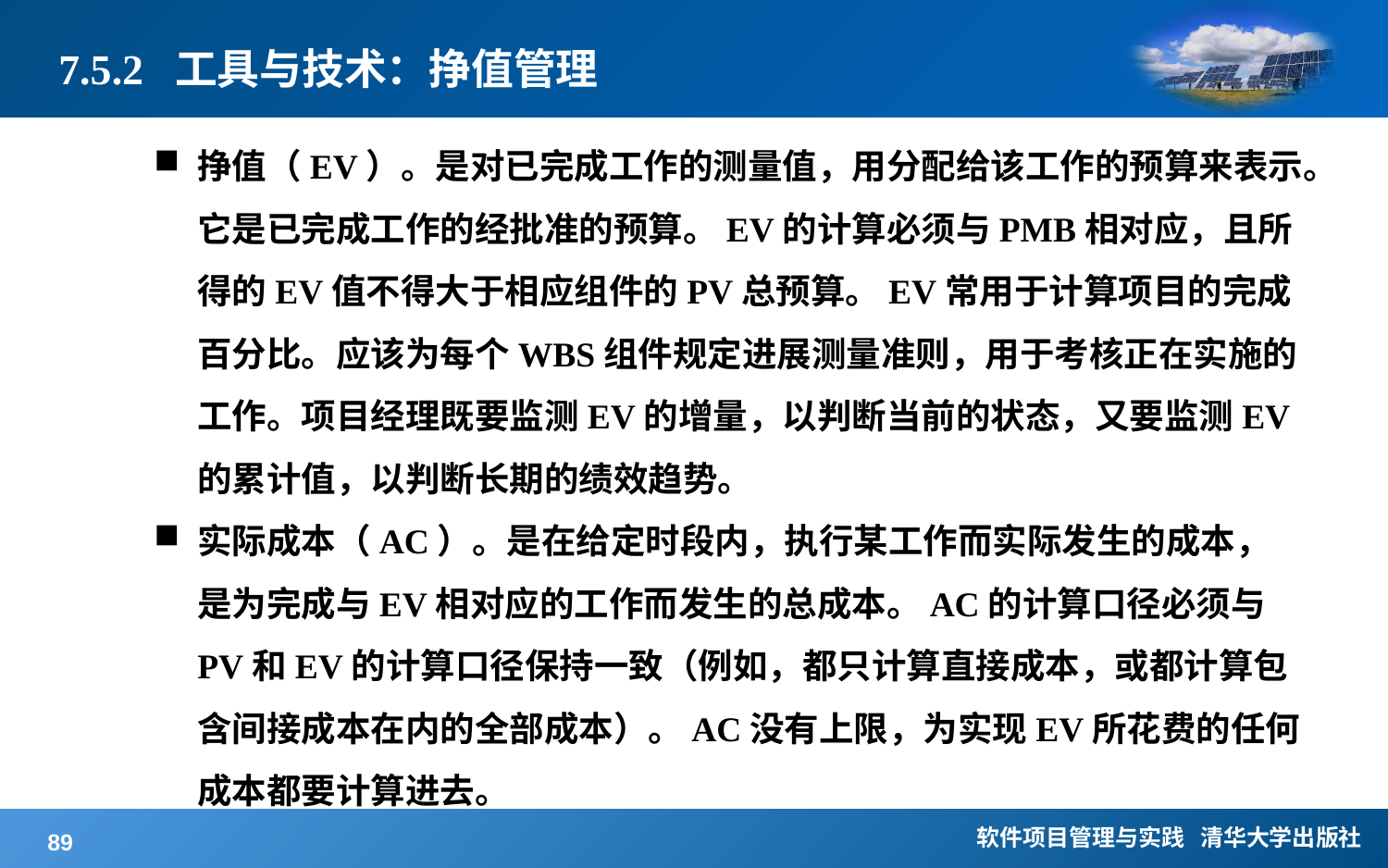

# 7.5.2  工具与技术：挣值管理
挣值（EV）。是对已完成工作的测量值，用分配给该工作的预算来表示。它是已完成工作的经批准的预算。EV的计算必须与PMB相对应，且所得的EV值不得大于相应组件的PV总预算。EV常用于计算项目的完成百分比。应该为每个WBS组件规定进展测量准则，用于考核正在实施的工作。项目经理既要监测EV的增量，以判断当前的状态，又要监测EV的累计值，以判断长期的绩效趋势。
实际成本（AC）。是在给定时段内，执行某工作而实际发生的成本，是为完成与EV相对应的工作而发生的总成本。AC的计算口径必须与PV和EV的计算口径保持一致（例如，都只计算直接成本，或都计算包含间接成本在内的全部成本）。AC没有上限，为实现EV所花费的任何成本都要计算进去。